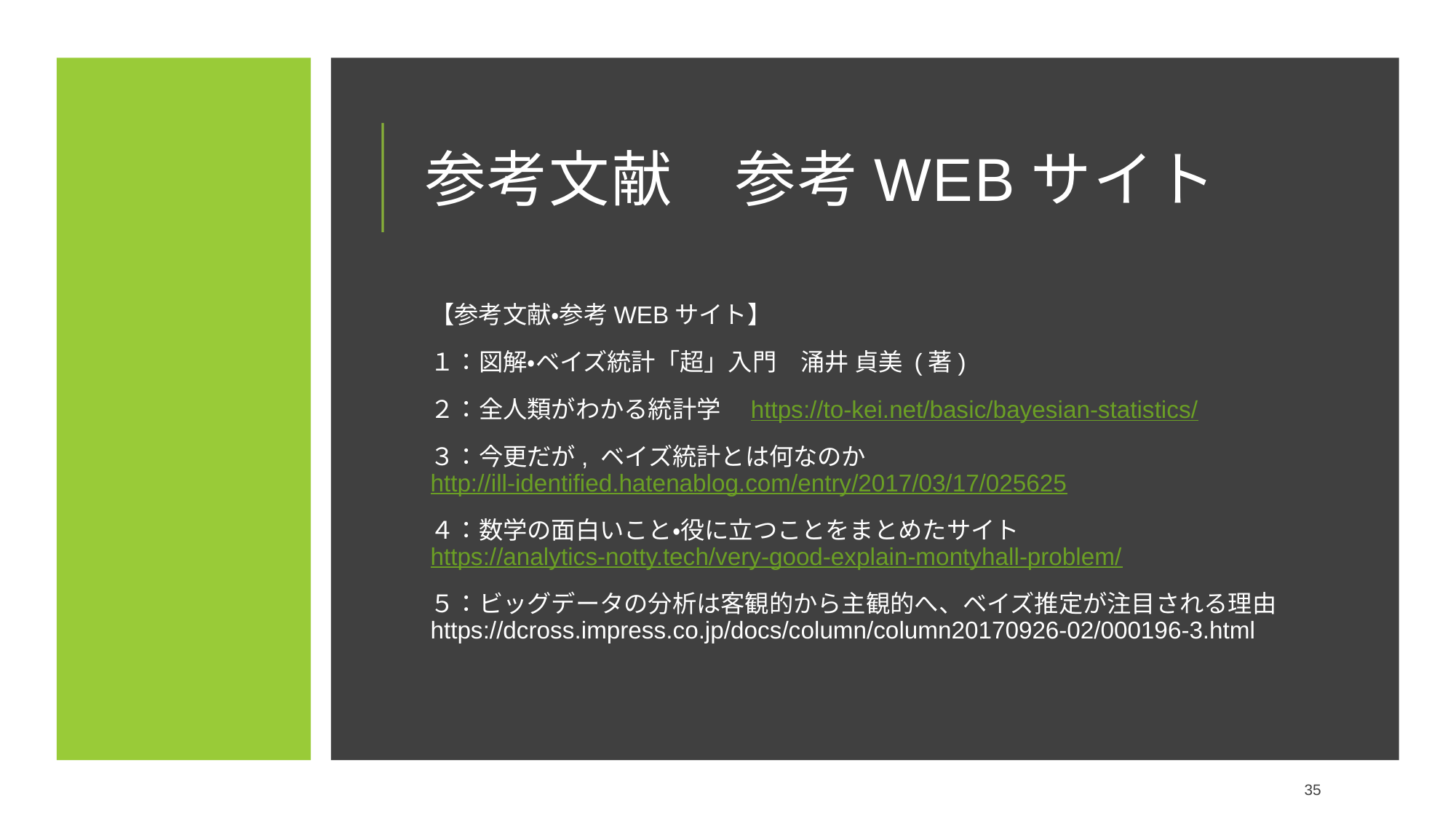

# 参考文献　参考WEBサイト
【参考文献・参考WEBサイト】
１：図解・ベイズ統計「超」入門　涌井 貞美 (著)
２：全人類がわかる統計学　https://to-kei.net/basic/bayesian-statistics/
３：今更だが, ベイズ統計とは何なのか　http://ill-identified.hatenablog.com/entry/2017/03/17/025625
４：数学の面白いこと・役に立つことをまとめたサイト　https://analytics-notty.tech/very-good-explain-montyhall-problem/
５：ビッグデータの分析は客観的から主観的へ、ベイズ推定が注目される理由https://dcross.impress.co.jp/docs/column/column20170926-02/000196-3.html

35